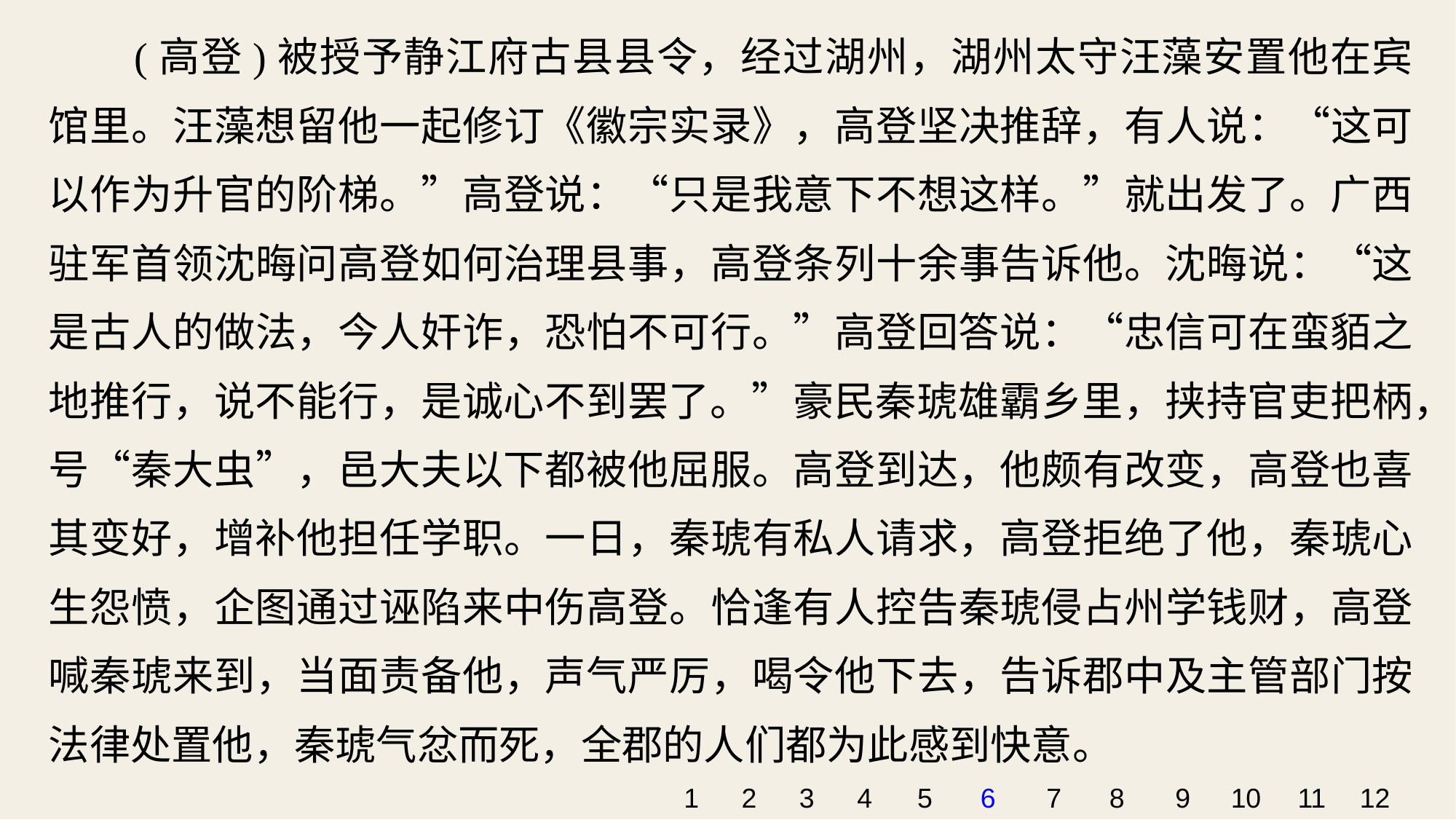

(高登)被授予静江府古县县令，经过湖州，湖州太守汪藻安置他在宾馆里。汪藻想留他一起修订《徽宗实录》，高登坚决推辞，有人说：“这可以作为升官的阶梯。”高登说：“只是我意下不想这样。”就出发了。广西驻军首领沈晦问高登如何治理县事，高登条列十余事告诉他。沈晦说：“这是古人的做法，今人奸诈，恐怕不可行。”高登回答说：“忠信可在蛮貊之地推行，说不能行，是诚心不到罢了。”豪民秦琥雄霸乡里，挟持官吏把柄，号“秦大虫”，邑大夫以下都被他屈服。高登到达，他颇有改变，高登也喜其变好，增补他担任学职。一日，秦琥有私人请求，高登拒绝了他，秦琥心生怨愤，企图通过诬陷来中伤高登。恰逢有人控告秦琥侵占州学钱财，高登喊秦琥来到，当面责备他，声气严厉，喝令他下去，告诉郡中及主管部门按法律处置他，秦琥气忿而死，全郡的人们都为此感到快意。
1
2
3
4
5
6
7
8
9
10
11
12